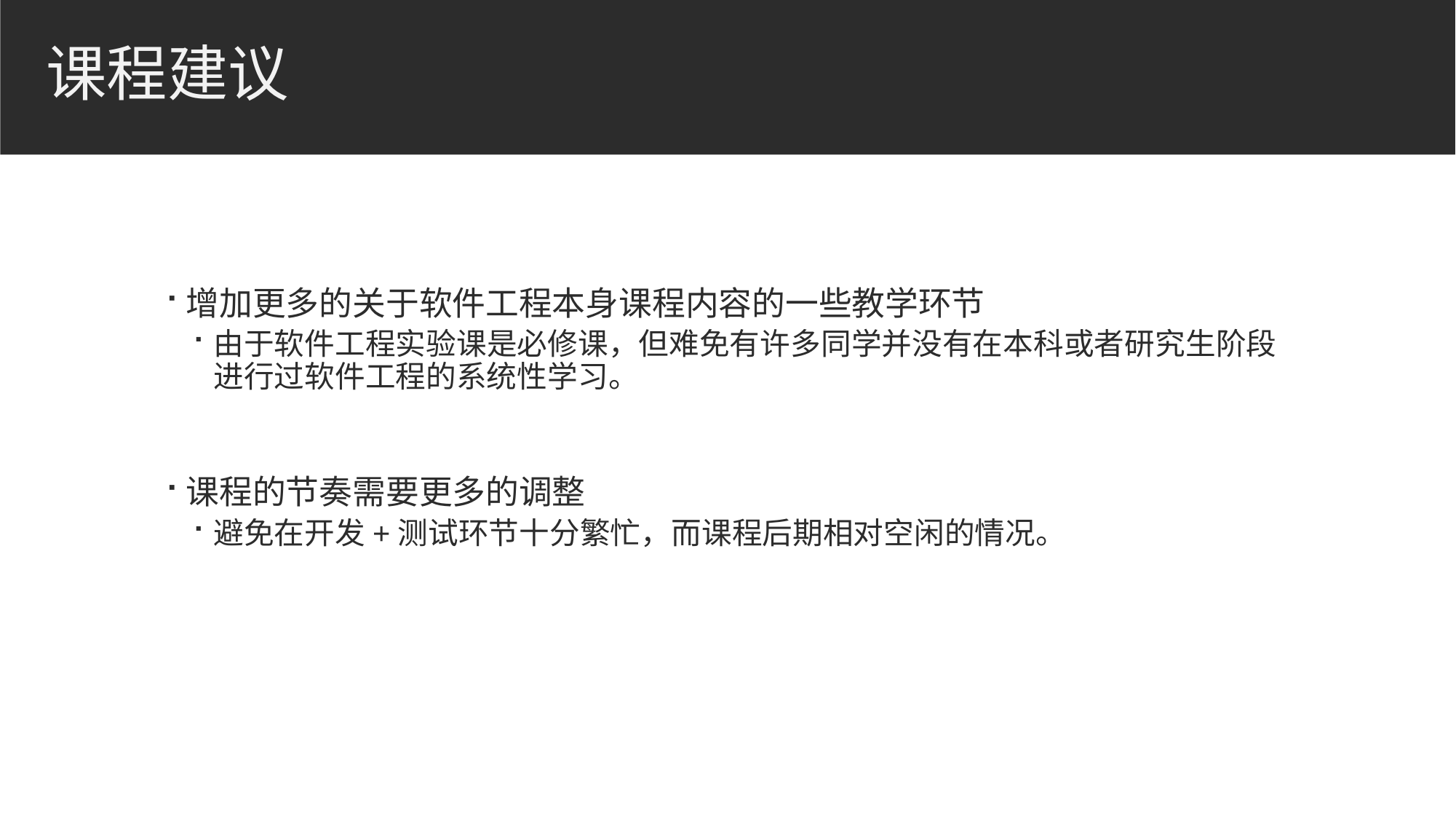

# 课程建议
增加更多的关于软件工程本身课程内容的一些教学环节
由于软件工程实验课是必修课，但难免有许多同学并没有在本科或者研究生阶段进行过软件工程的系统性学习。

课程的节奏需要更多的调整
避免在开发+测试环节十分繁忙，而课程后期相对空闲的情况。